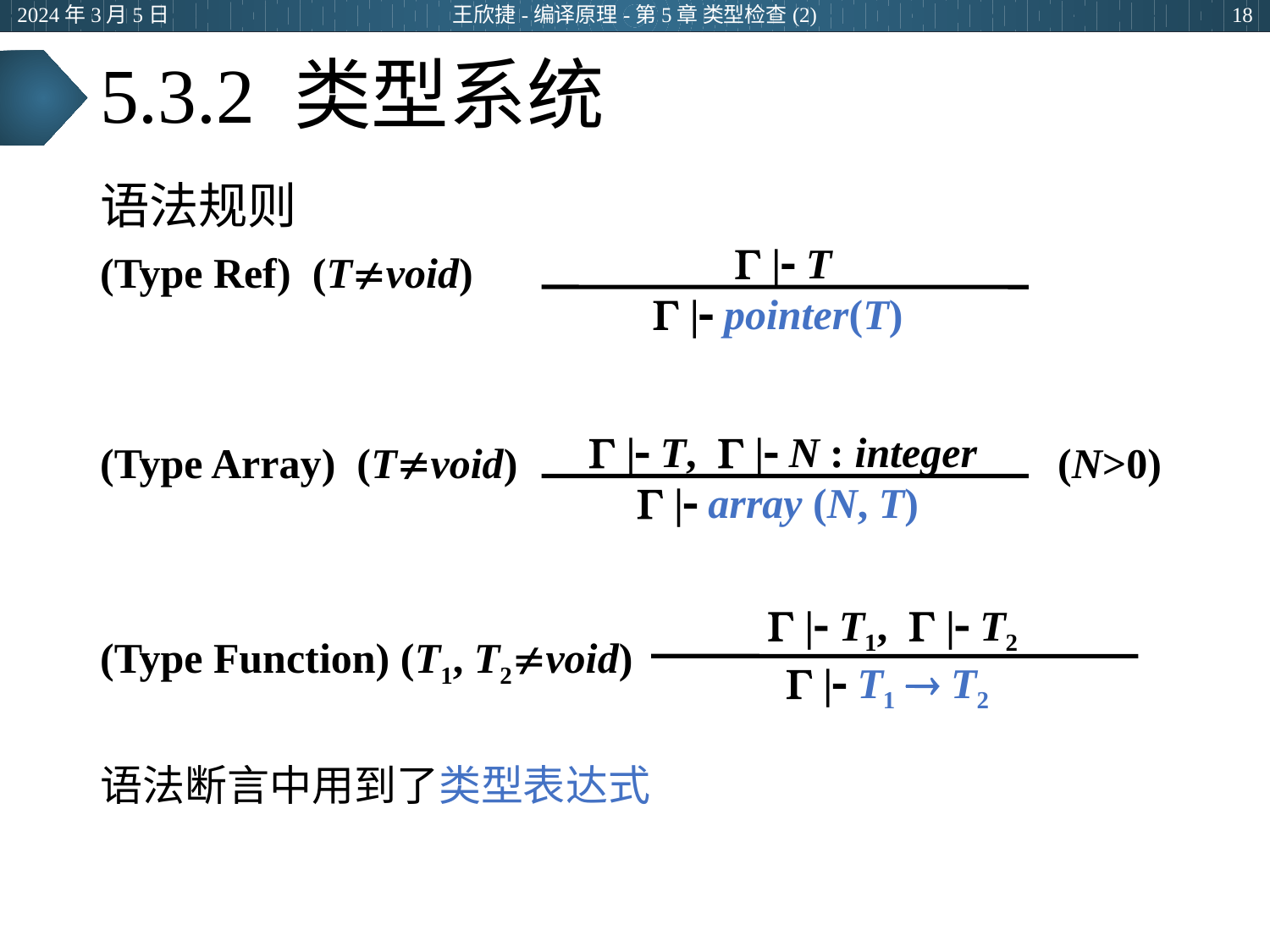

2024年3月5日
王欣捷-编译原理-第5章 类型检查(2)
18
# 5.3.2 类型系统
语法规则
(Type Ref)  (T≠void)

(Type Array)  (T≠void)                                                   (N>0)

(Type Function) (T1, T2≠void)

语法断言中用到了类型表达式

 Γ |− T
Γ |− pointer(T)

 Γ |− T,  Γ |− N : integer
Γ |− array (N, T)

 Γ |− T1,  Γ |− T2
Γ |− T1 → T2